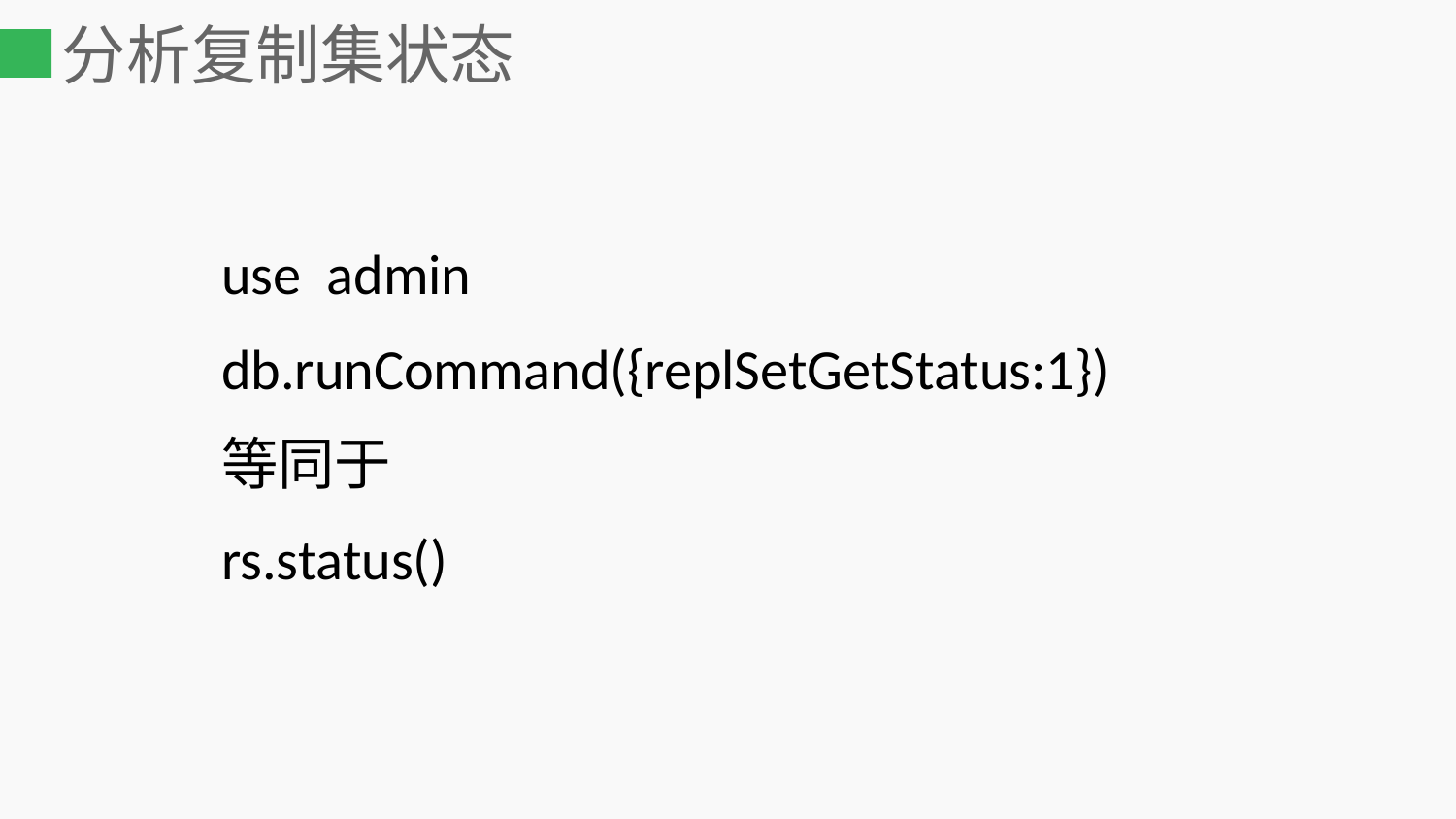

# 分析复制集状态
use  admin
db.runCommand({replSetGetStatus:1})
等同于
rs.status()